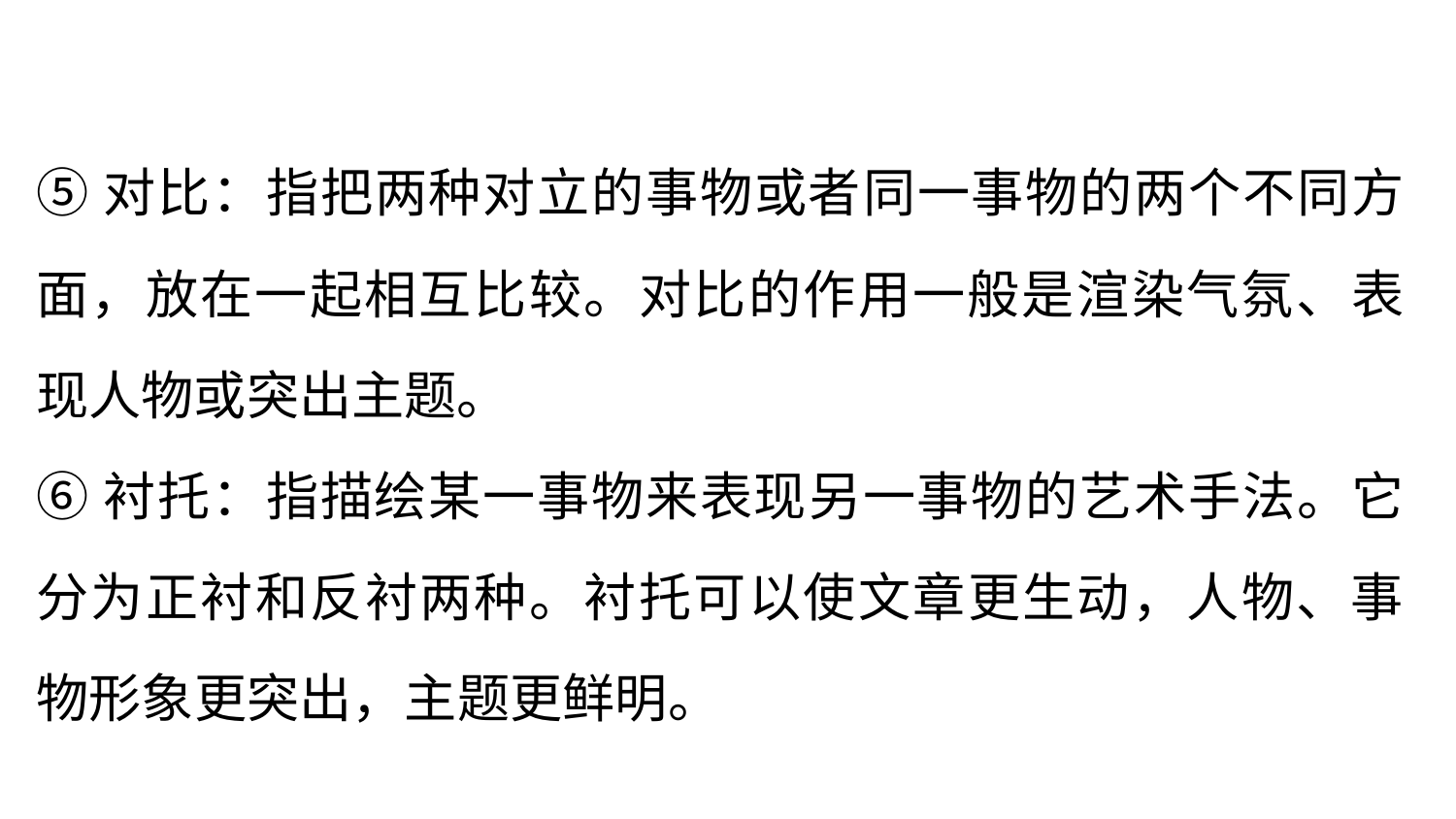

⑤对比：指把两种对立的事物或者同一事物的两个不同方面，放在一起相互比较。对比的作用一般是渲染气氛、表现人物或突出主题。
⑥衬托：指描绘某一事物来表现另一事物的艺术手法。它分为正衬和反衬两种。衬托可以使文章更生动，人物、事物形象更突出，主题更鲜明。